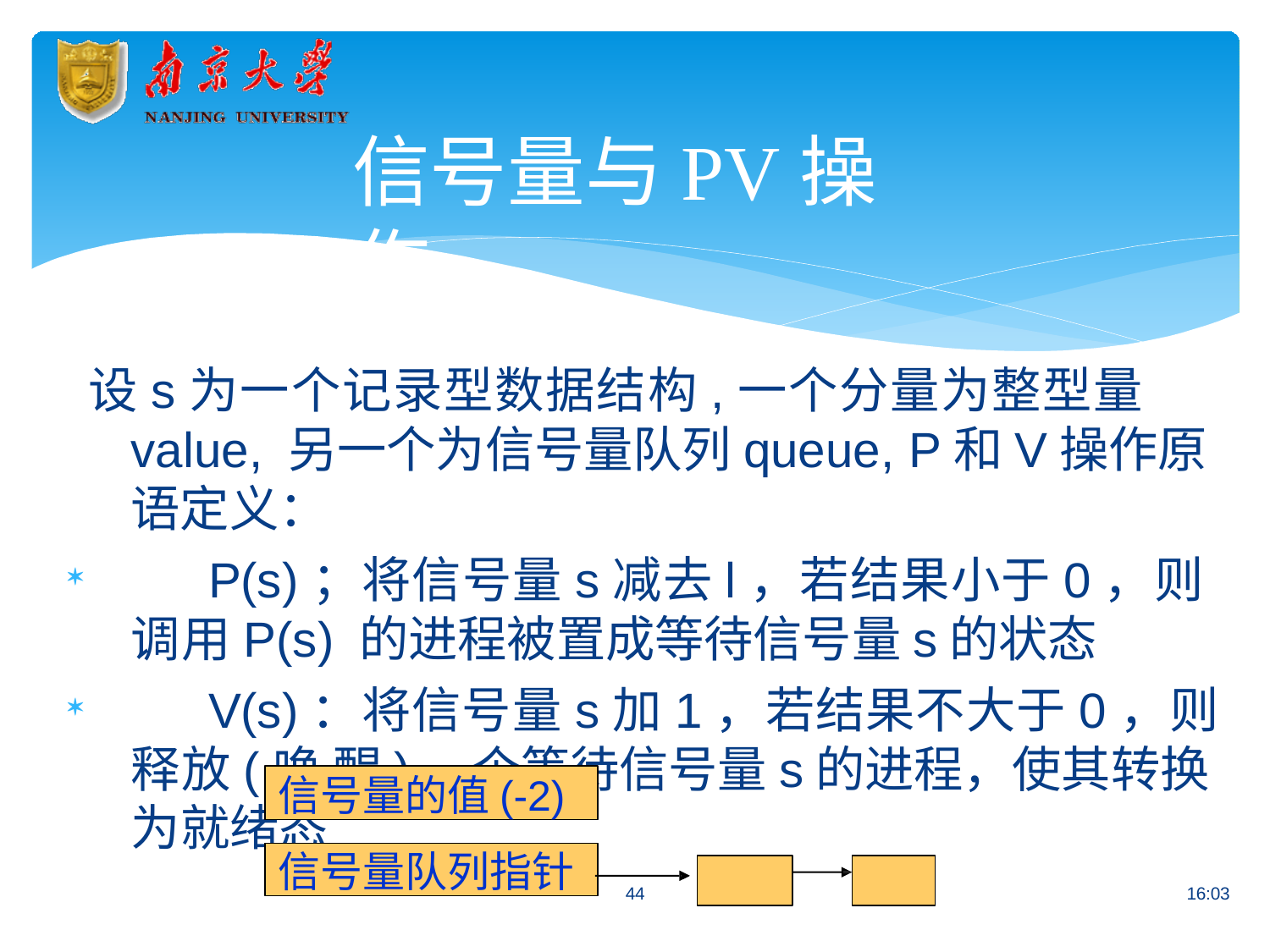

# 信号量与PV操作

设s为一个记录型数据结构,一个分量为整型量value, 另一个为信号量队列queue, P和V操作原语定义：
	P(s)；将信号量s减去l，若结果小于0，则调用P(s) 的进程被置成等待信号量s的状态
	V(s)：将信号量s加1，若结果不大于0，则释放(唤 醒)一个等待信号量s的进程，使其转换为就绪态
信号量的值(-2)
信号量队列指针

44
16:03